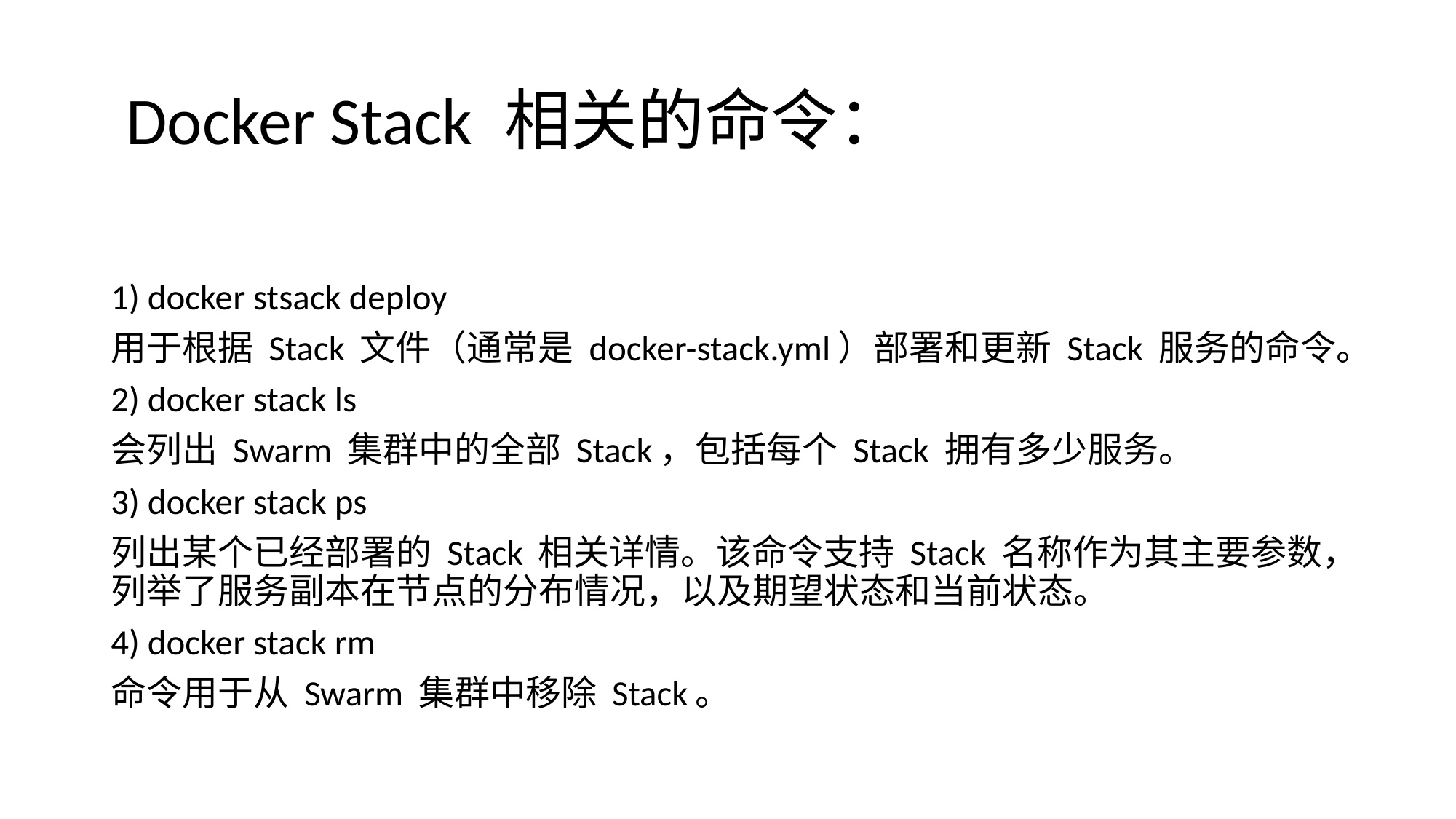

# Docker Stack 相关的命令：

1) docker stsack deploy
用于根据 Stack 文件（通常是 docker-stack.yml）部署和更新 Stack 服务的命令。
2) docker stack ls
会列出 Swarm 集群中的全部 Stack，包括每个 Stack 拥有多少服务。
3) docker stack ps
列出某个已经部署的 Stack 相关详情。该命令支持 Stack 名称作为其主要参数，列举了服务副本在节点的分布情况，以及期望状态和当前状态。
4) docker stack rm
命令用于从 Swarm 集群中移除 Stack。